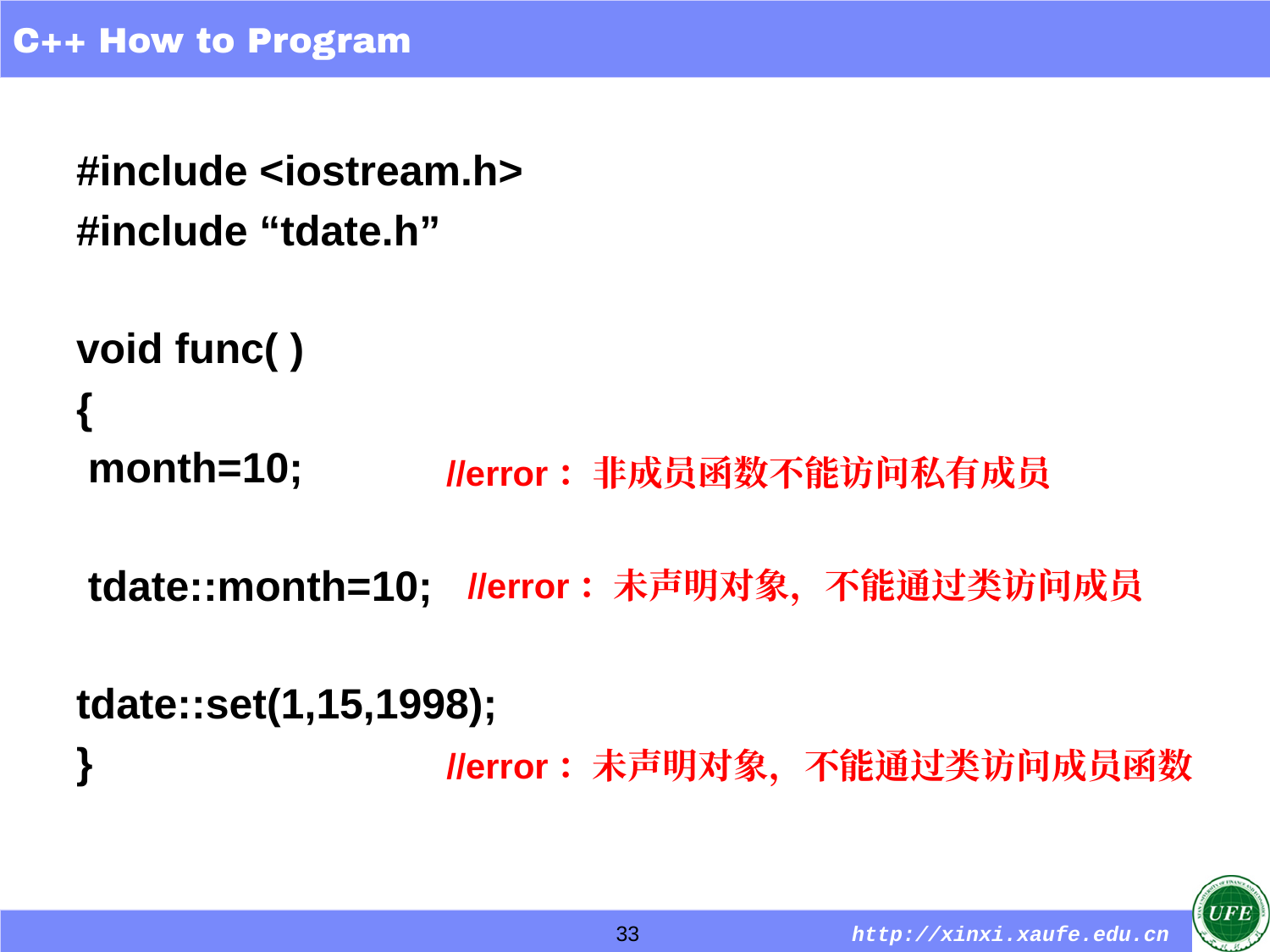

#include <iostream.h>
#include “tdate.h”

void func( )
{
 month=10;

 tdate::month=10;

tdate::set(1,15,1998);
}
//error：非成员函数不能访问私有成员
//error：未声明对象，不能通过类访问成员
//error：未声明对象，不能通过类访问成员函数
33